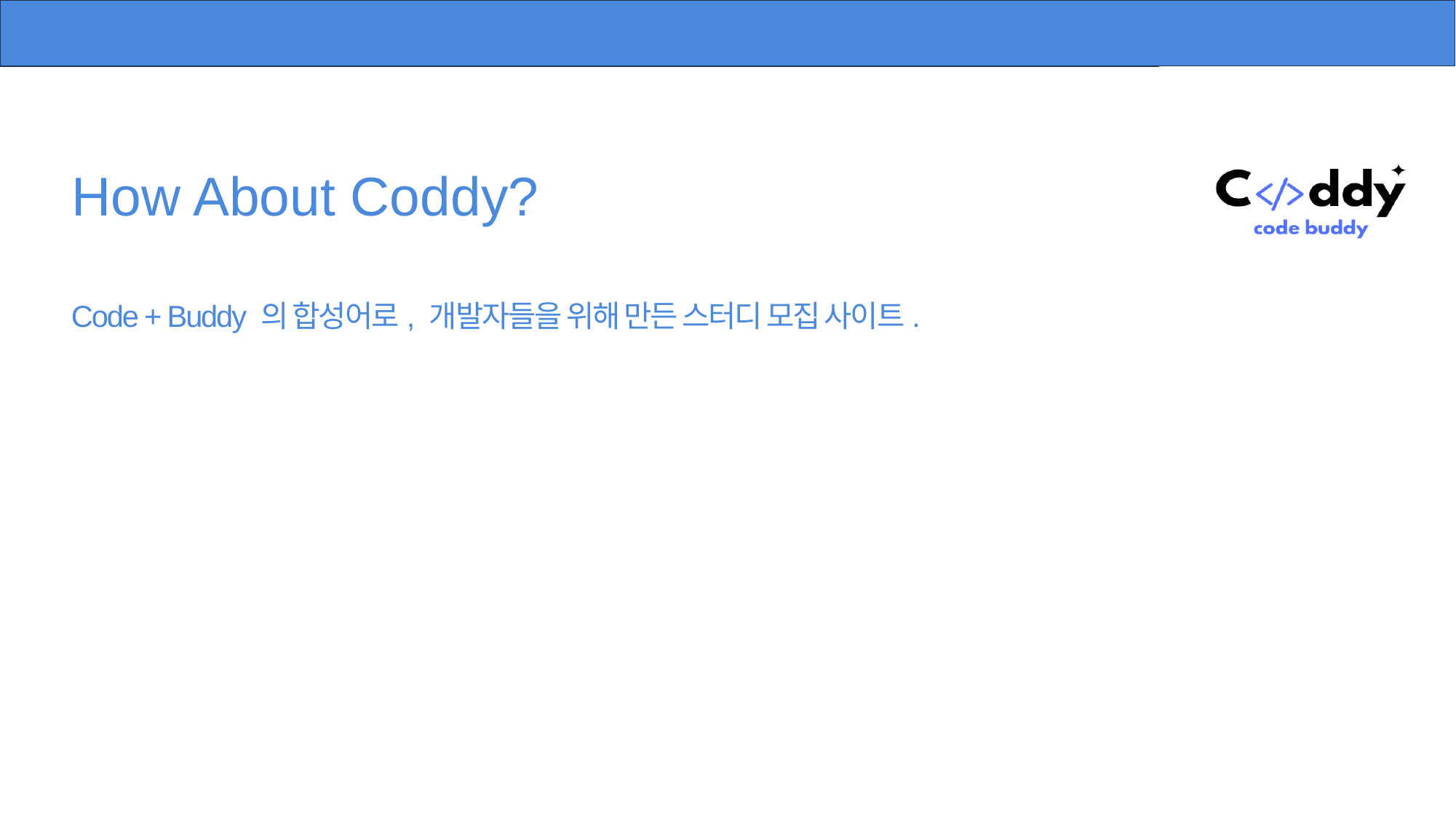

How About Coddy?
Code + Buddy 의 합성어로, 개발자들을 위해 만든 스터디 모집 사이트.